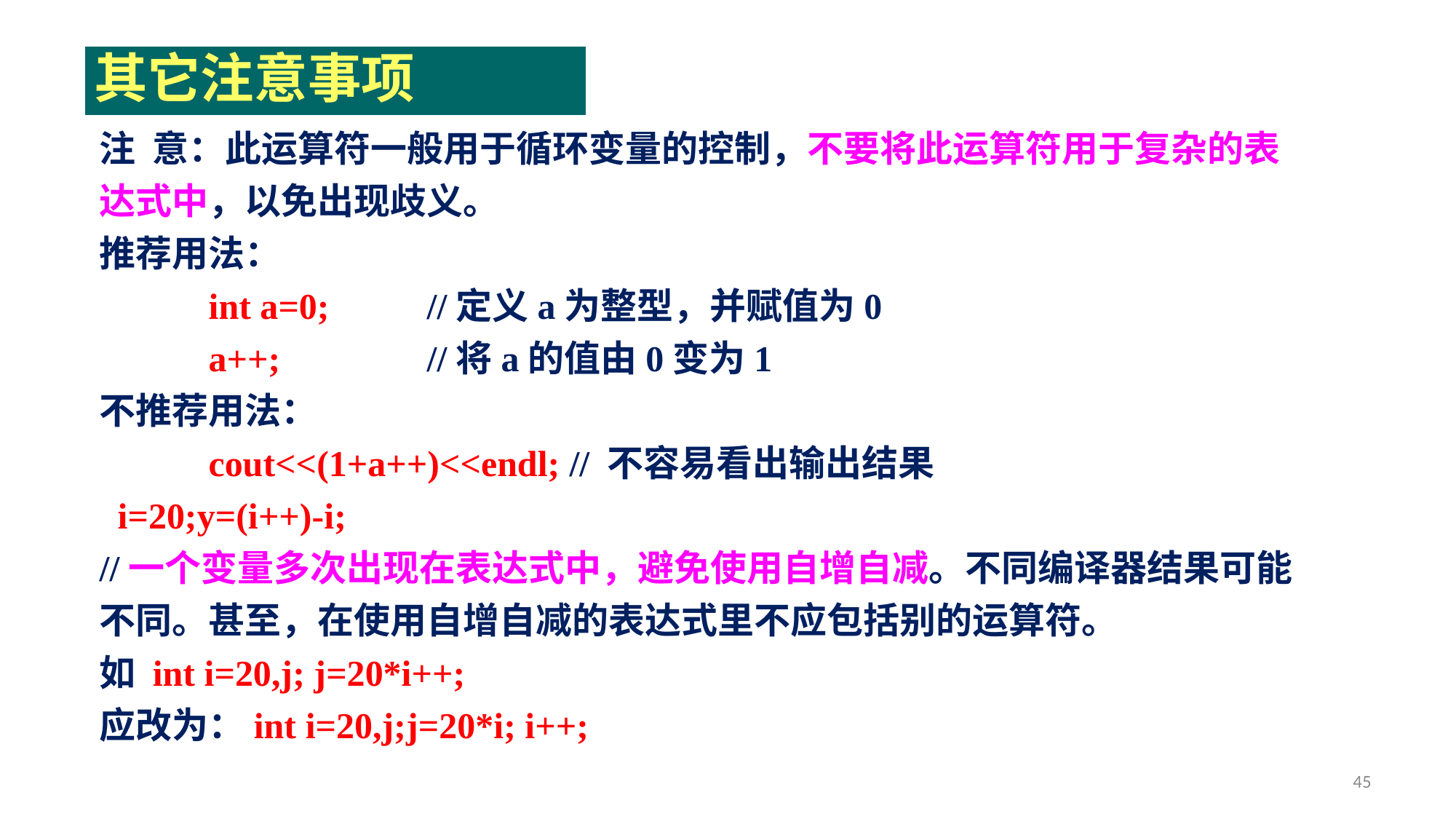

其它注意事项
注  意：此运算符一般用于循环变量的控制，不要将此运算符用于复杂的表达式中，以免出现歧义。
推荐用法：
	int a=0;	//定义a为整型，并赋值为0
	a++;		//将a的值由0变为1
不推荐用法：
	cout<<(1+a++)<<endl; // 不容易看出输出结果
  i=20;y=(i++)-i;
//一个变量多次出现在表达式中，避免使用自增自减。不同编译器结果可能不同。甚至，在使用自增自减的表达式里不应包括别的运算符。
如 int i=20,j; j=20*i++;
应改为：int i=20,j;j=20*i; i++;

45